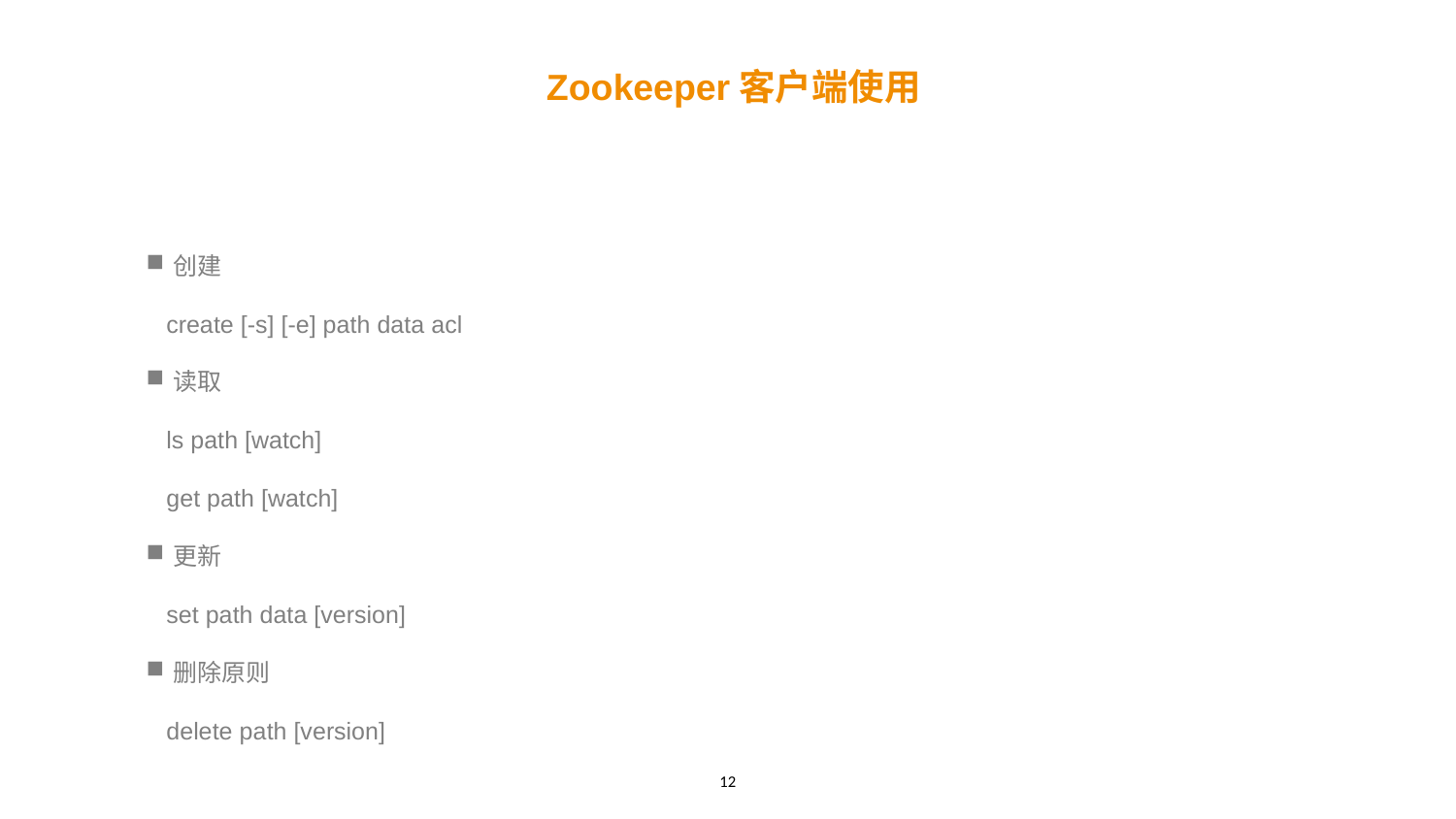

Zookeeper客户端使用
创建
   create [-s] [-e] path data acl
读取
   ls path [watch]
   get path [watch]
更新
   set path data [version]
删除原则
   delete path [version]